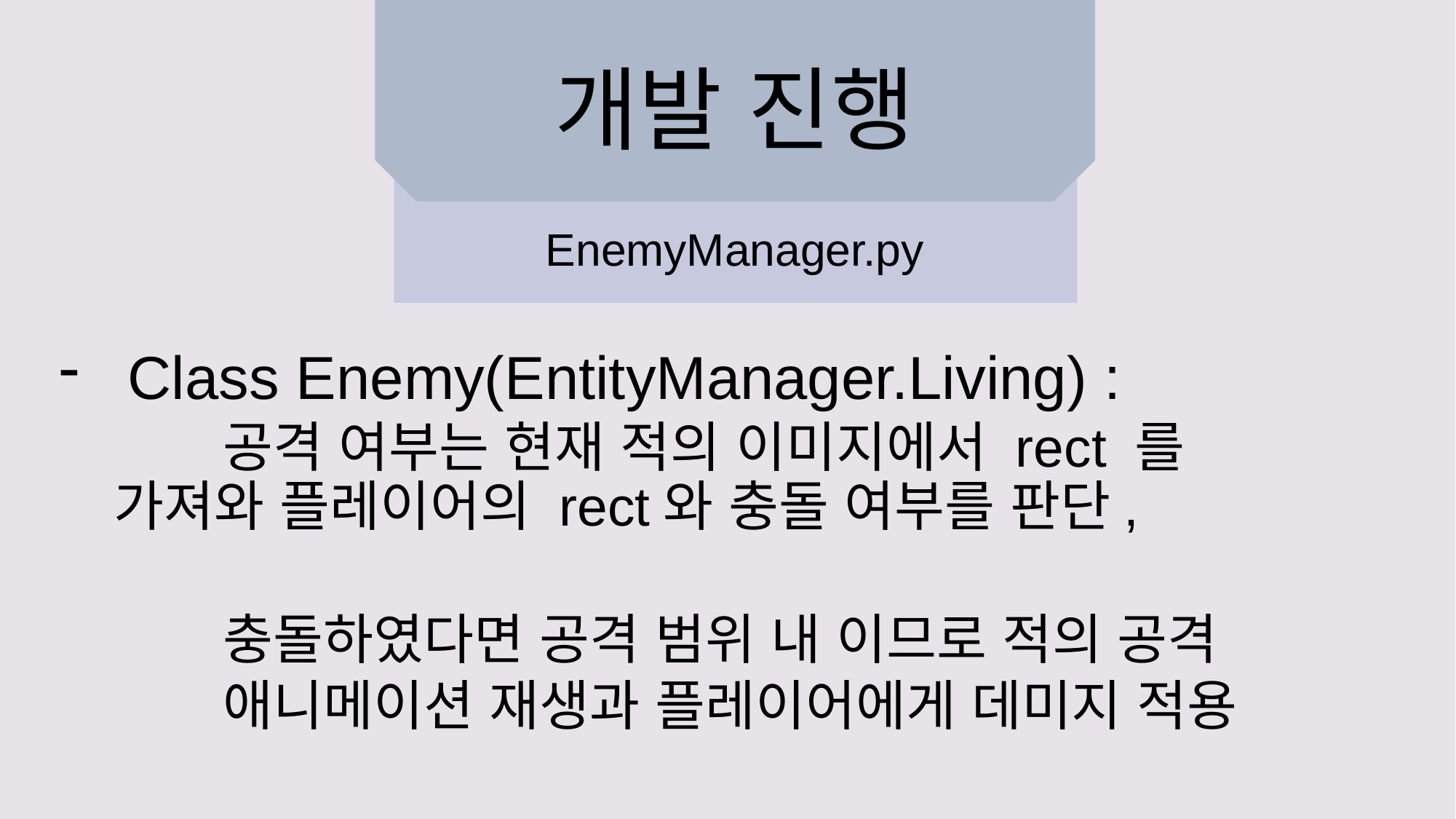

# 개발 진행

EnemyManager.py
Class Enemy(EntityManager.Living) :
	공격 여부는 현재 적의 이미지에서 rect 를 		가져와 플레이어의 rect와 충돌 여부를 판단,

	충돌하였다면 공격 범위 내 이므로 적의 공격
	애니메이션 재생과 플레이어에게 데미지 적용